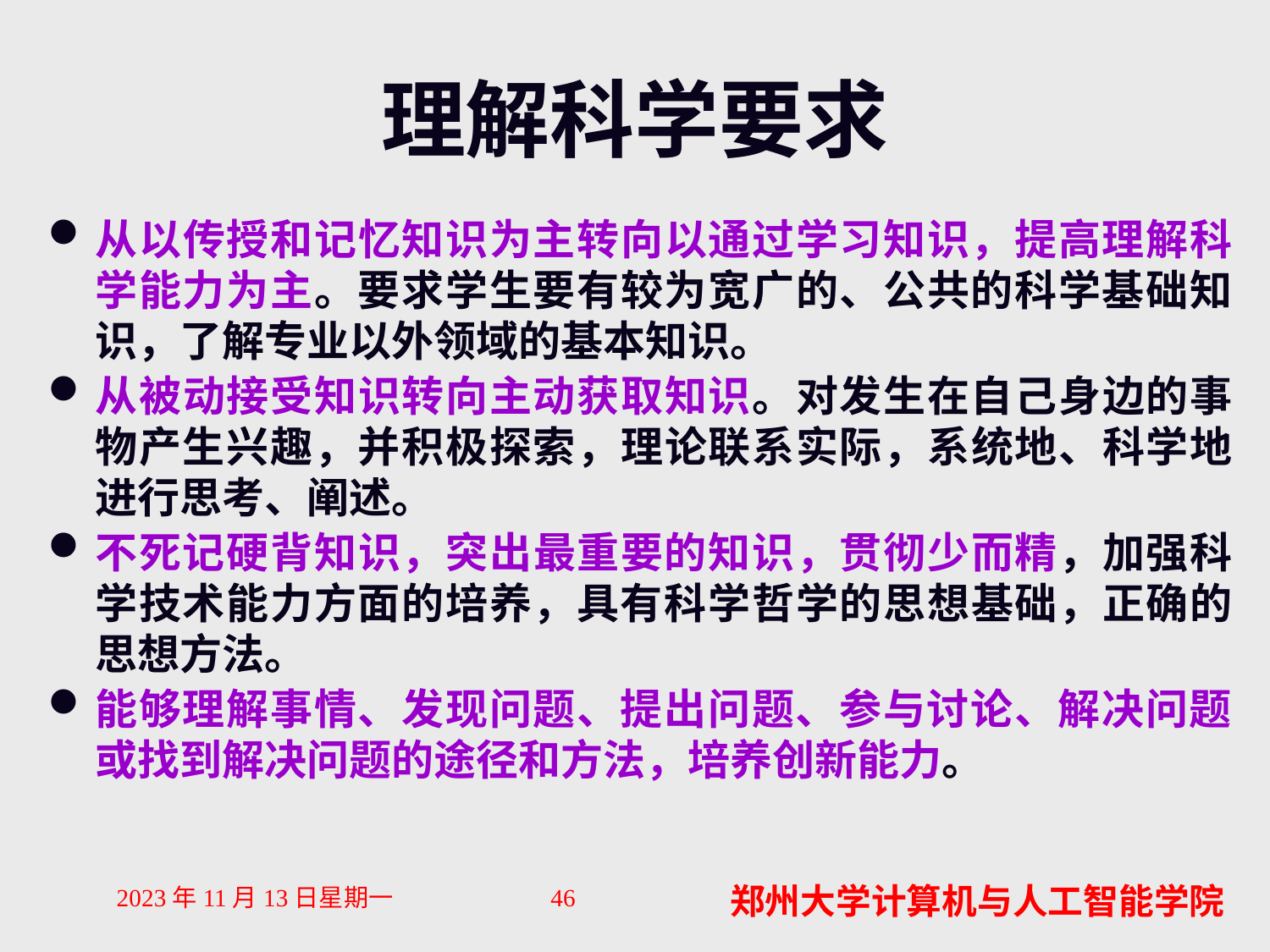

# 理解科学要求
从以传授和记忆知识为主转向以通过学习知识，提高理解科学能力为主。要求学生要有较为宽广的、公共的科学基础知识，了解专业以外领域的基本知识。
从被动接受知识转向主动获取知识。对发生在自己身边的事物产生兴趣，并积极探索，理论联系实际，系统地、科学地进行思考、阐述。
不死记硬背知识，突出最重要的知识，贯彻少而精，加强科学技术能力方面的培养，具有科学哲学的思想基础，正确的思想方法。
能够理解事情、发现问题、提出问题、参与讨论、解决问题或找到解决问题的途径和方法，培养创新能力。